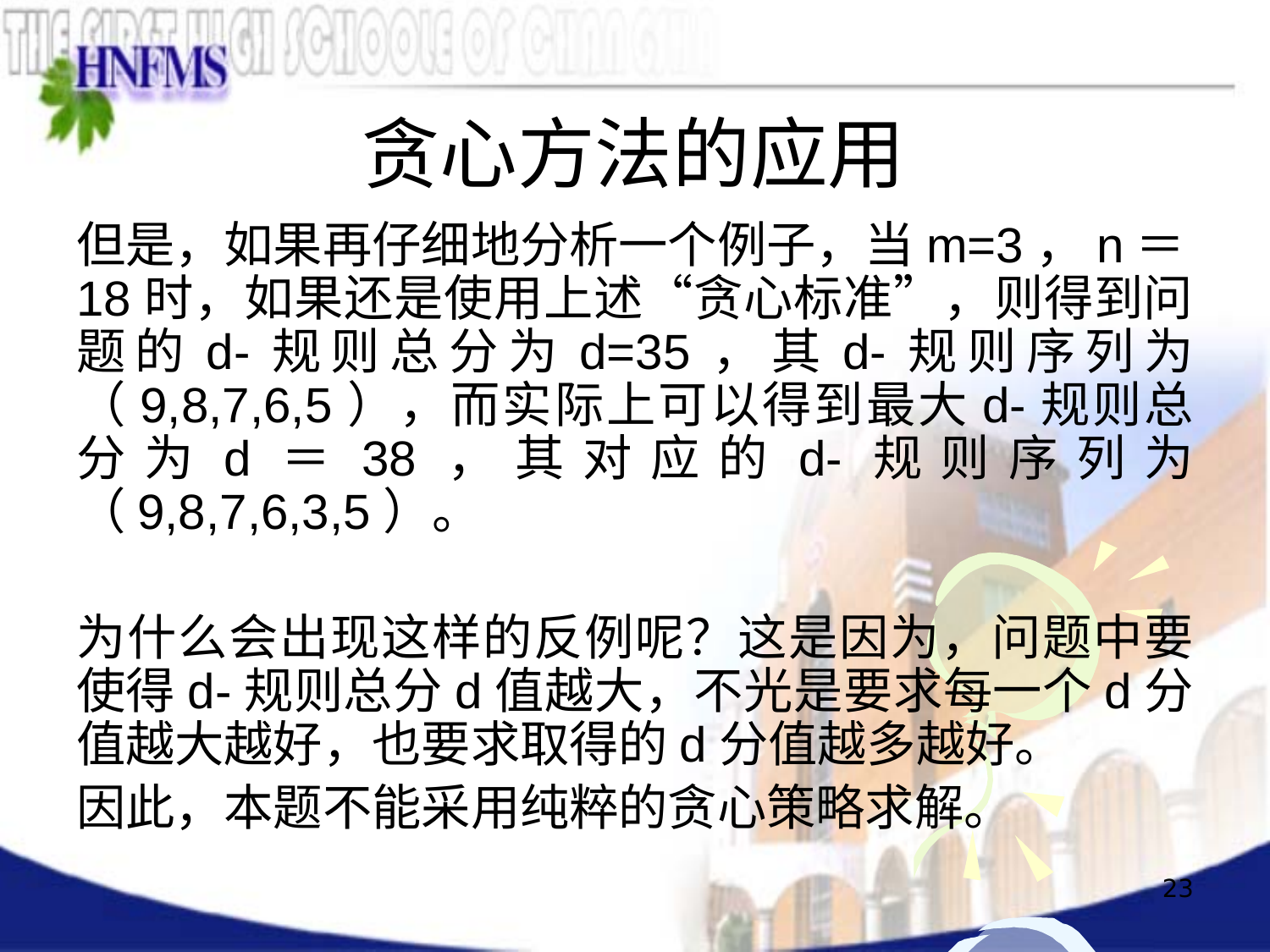

# 贪心方法的应用
但是，如果再仔细地分析一个例子，当m=3，n＝18时，如果还是使用上述“贪心标准”，则得到问题的d-规则总分为d=35，其d-规则序列为（9,8,7,6,5），而实际上可以得到最大d-规则总分为d＝38，其对应的d-规则序列为（9,8,7,6,3,5）。

为什么会出现这样的反例呢？这是因为，问题中要使得d-规则总分d值越大，不光是要求每一个d分值越大越好，也要求取得的d分值越多越好。
因此，本题不能采用纯粹的贪心策略求解。
23